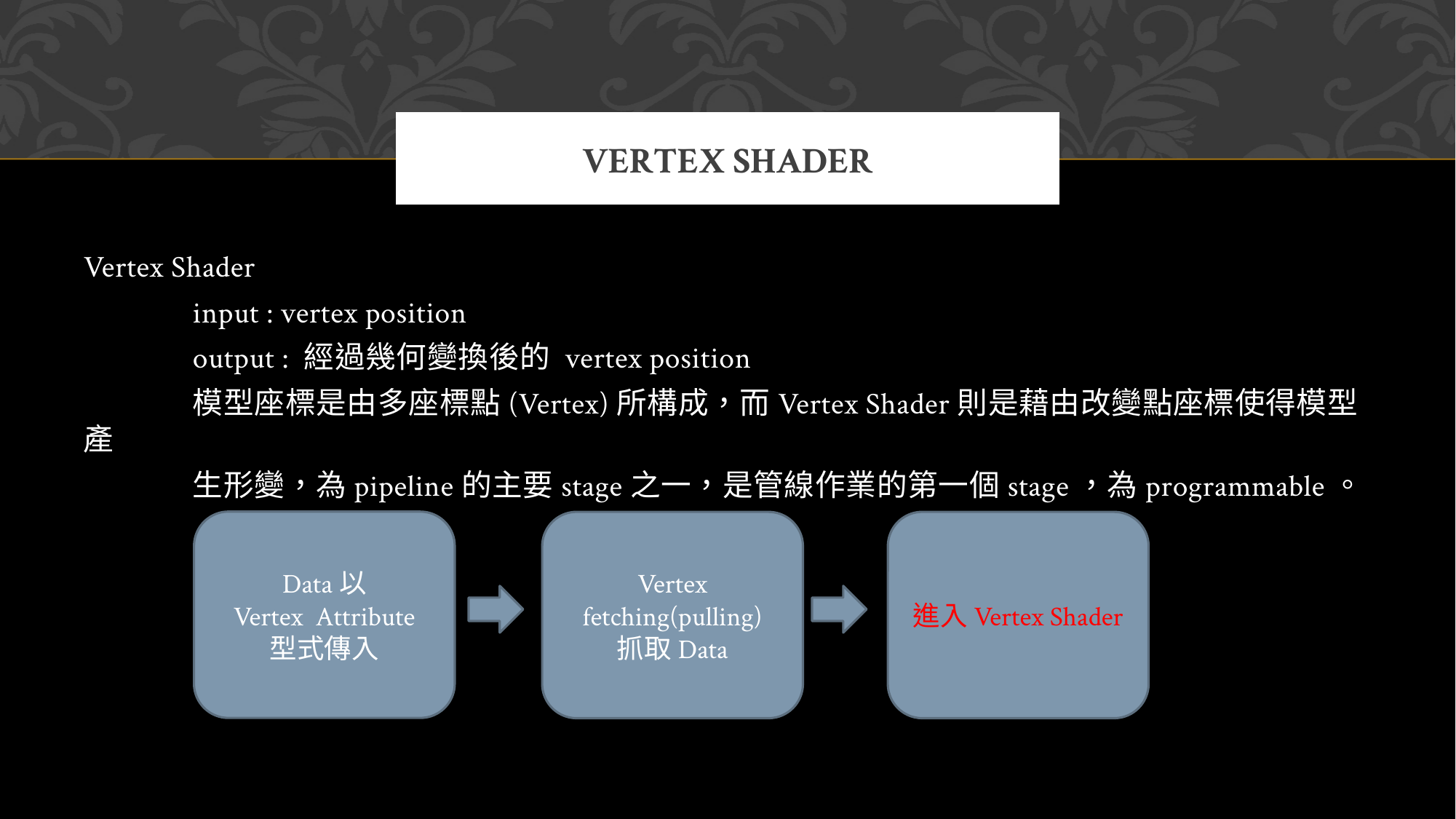

# Vertex Shader
Vertex Shader
	input : vertex position
	output : 經過幾何變換後的 vertex position
	模型座標是由多座標點(Vertex)所構成，而Vertex Shader則是藉由改變點座標使得模型產
	生形變，為pipeline的主要stage之一，是管線作業的第一個stage，為programmable。

Data以
Vertex  Attribute
型式傳入
Vertex fetching(pulling)
抓取Data
進入Vertex Shader